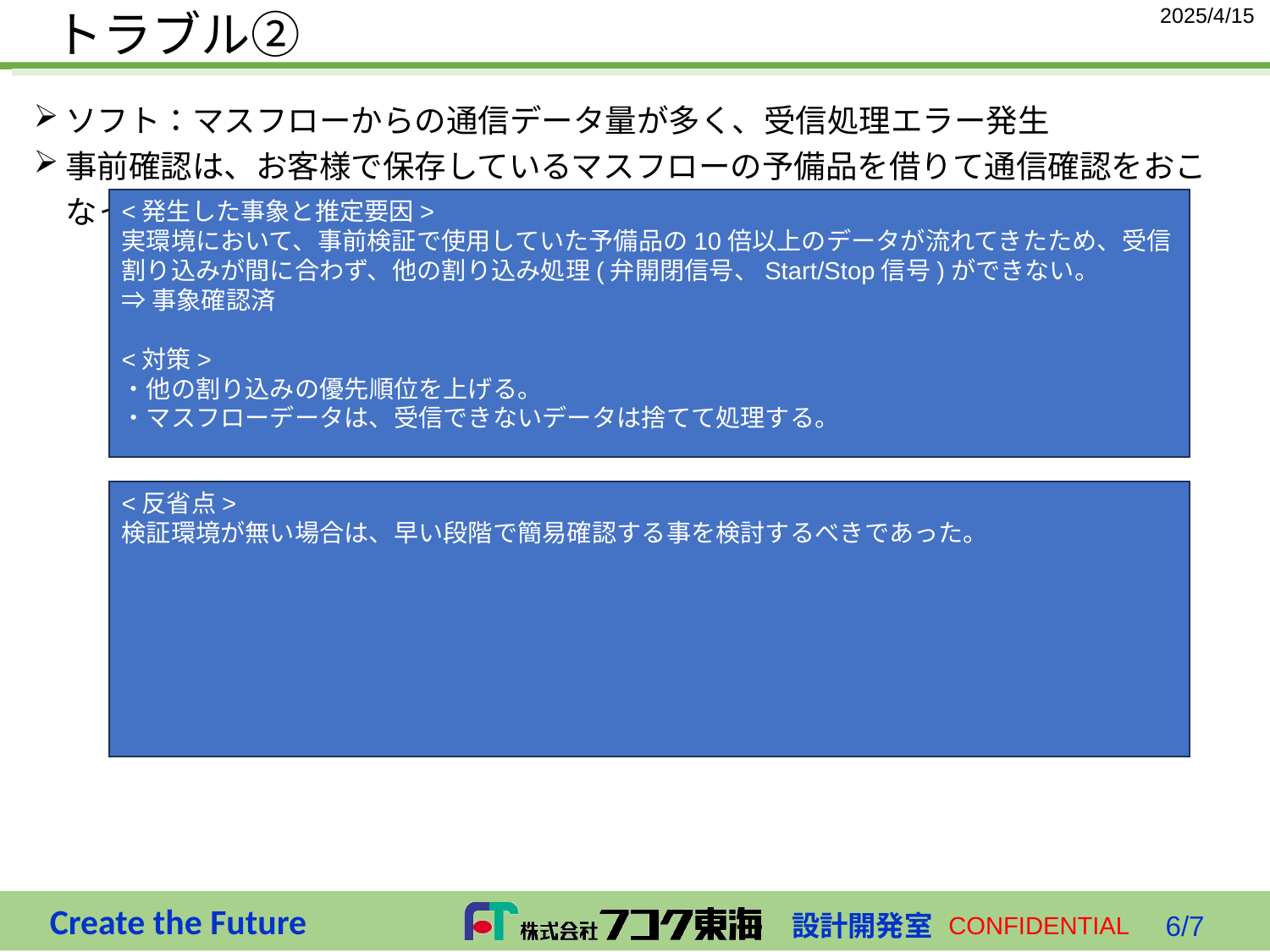

2025/4/15
# トラブル②
ソフト：マスフローからの通信データ量が多く、受信処理エラー発生
事前確認は、お客様で保存しているマスフローの予備品を借りて通信確認をおこなっていた。
<発生した事象と推定要因>
実環境において、事前検証で使用していた予備品の10倍以上のデータが流れてきたため、受信割り込みが間に合わず、他の割り込み処理(弁開閉信号、Start/Stop信号)ができない。
⇒事象確認済

<対策>
・他の割り込みの優先順位を上げる。
・マスフローデータは、受信できないデータは捨てて処理する。
<反省点>
検証環境が無い場合は、早い段階で簡易確認する事を検討するべきであった。
6
/7